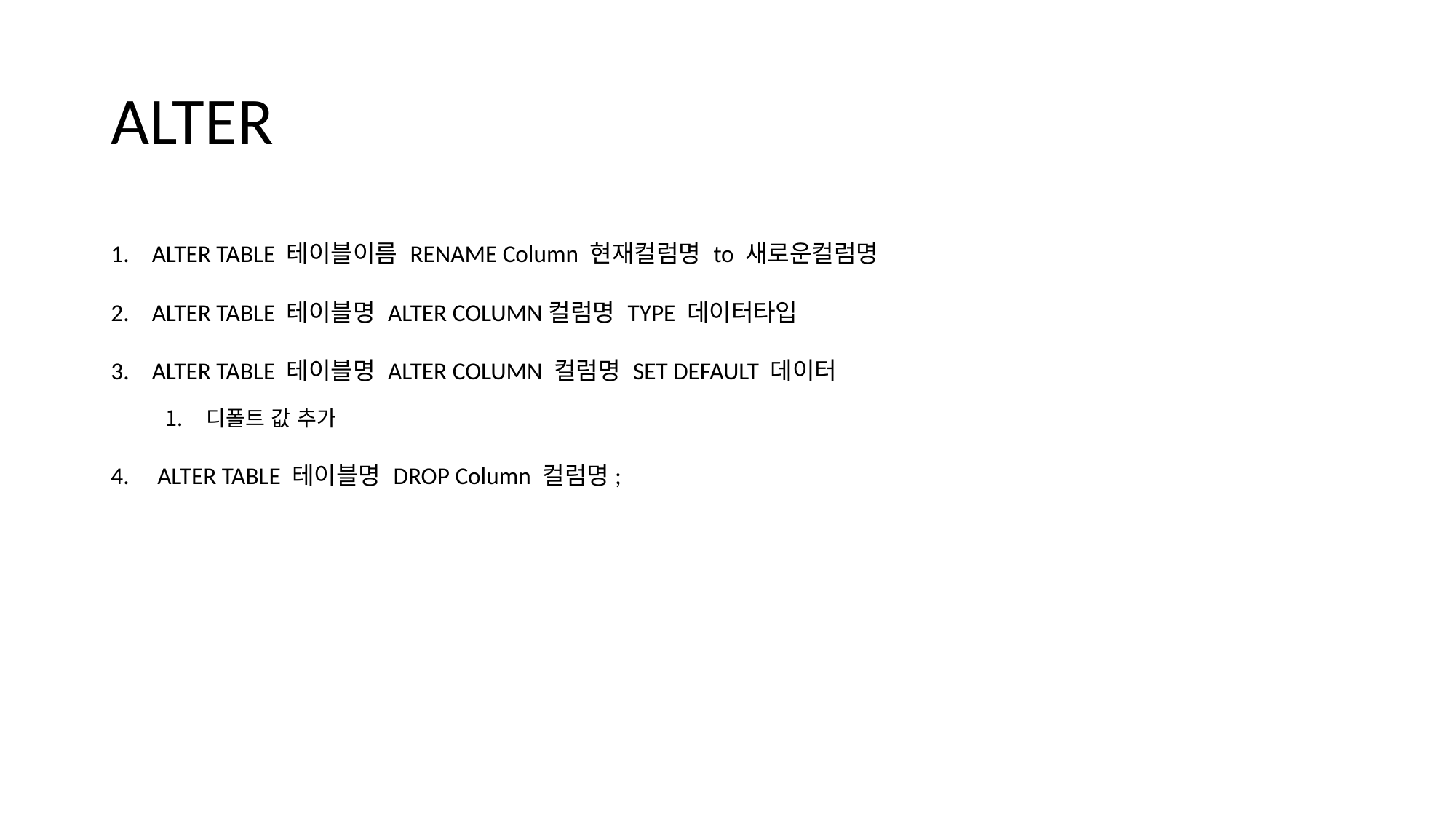

# ALTER
ALTER TABLE 테이블이름 RENAME Column 현재컬럼명 to 새로운컬럼명
ALTER TABLE 테이블명 ALTER COLUMN컬럼명 TYPE 데이터타입
ALTER TABLE 테이블명 ALTER COLUMN 컬럼명 SET DEFAULT 데이터
디폴트 값 추가
 ALTER TABLE 테이블명 DROP Column 컬럼명;